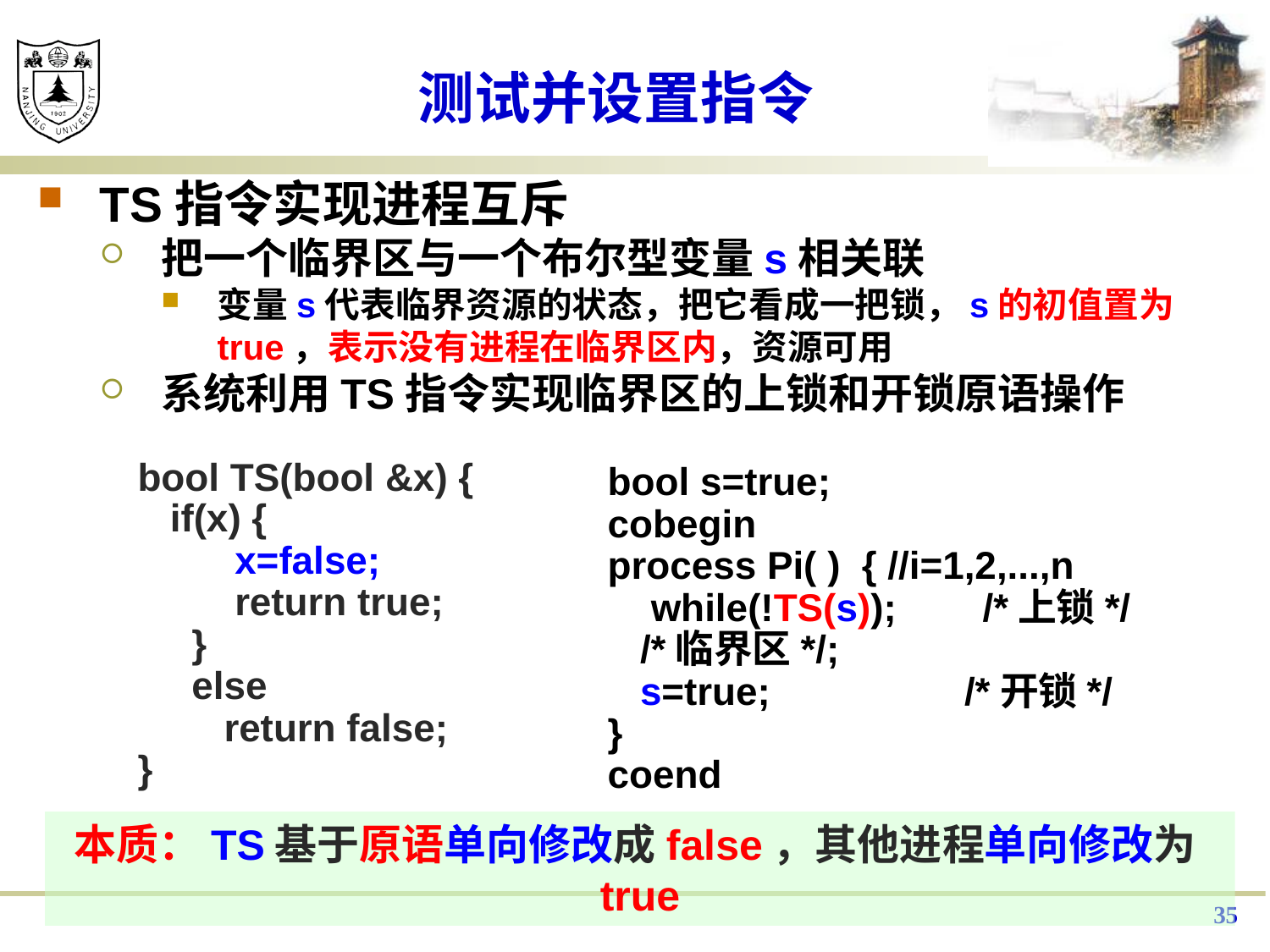

# 测试并设置指令
TS指令实现进程互斥
把一个临界区与一个布尔型变量s相关联
变量s代表临界资源的状态，把它看成一把锁，s的初值置为true，表示没有进程在临界区内，资源可用
系统利用TS指令实现临界区的上锁和开锁原语操作
bool TS(bool &x) {
   if(x) {
         x=false;
         return true;
     }
     else
        return false;
}
bool s=true;
cobegin
process Pi( )  { //i=1,2,...,n
    while(!TS(s));        /*上锁*/
   /*临界区*/;
   s=true;                  /*开锁*/
}
coend

本质：TS基于原语单向修改成false，其他进程单向修改为true
35